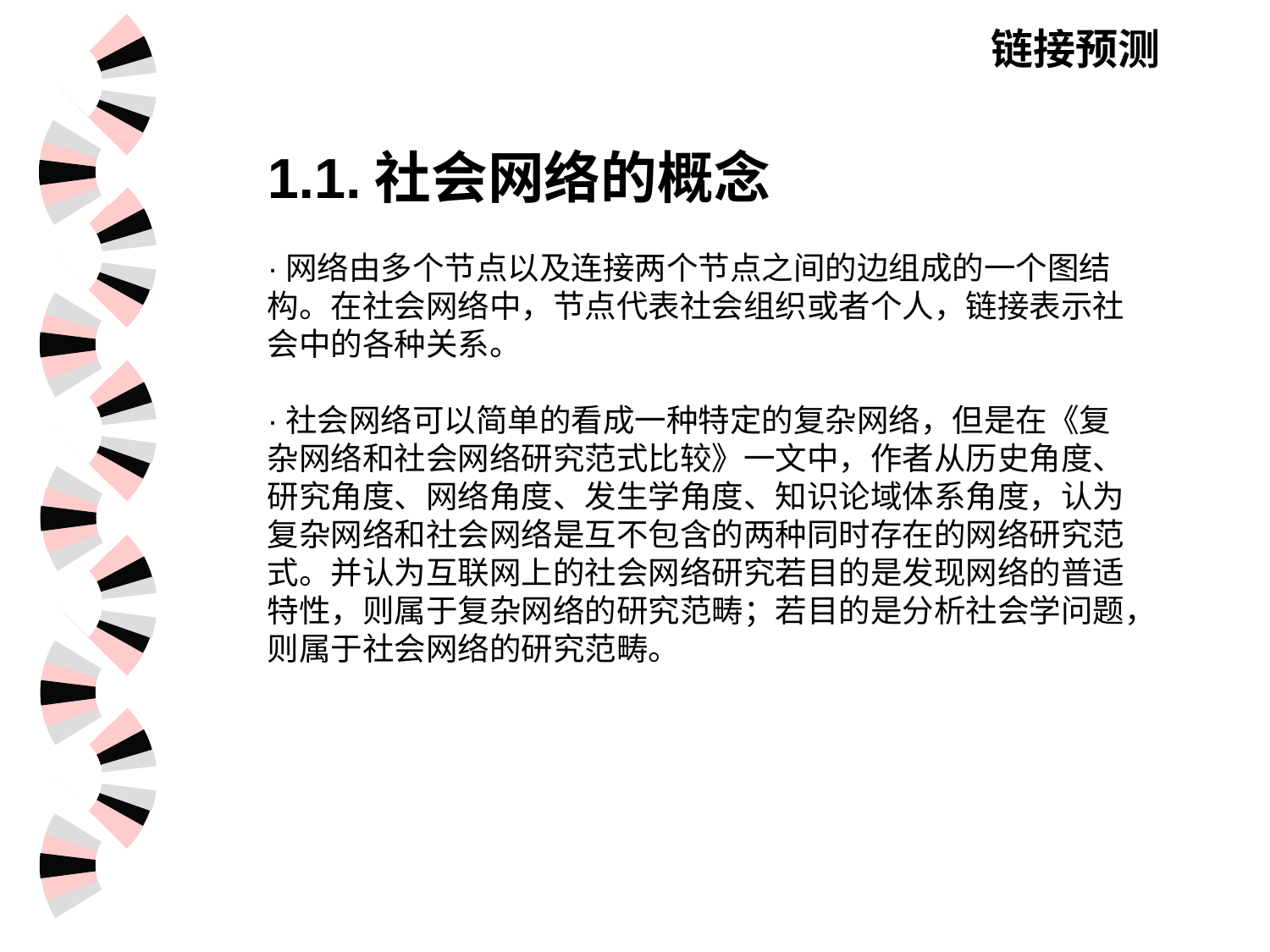

链接预测
1.1.社会网络的概念

·网络由多个节点以及连接两个节点之间的边组成的一个图结构。在社会网络中，节点代表社会组织或者个人，链接表示社会中的各种关系。

·社会网络可以简单的看成一种特定的复杂网络，但是在《复杂网络和社会网络研究范式比较》一文中，作者从历史角度、研究角度、网络角度、发生学角度、知识论域体系角度，认为复杂网络和社会网络是互不包含的两种同时存在的网络研究范式。并认为互联网上的社会网络研究若目的是发现网络的普适特性，则属于复杂网络的研究范畴；若目的是分析社会学问题，则属于社会网络的研究范畴。